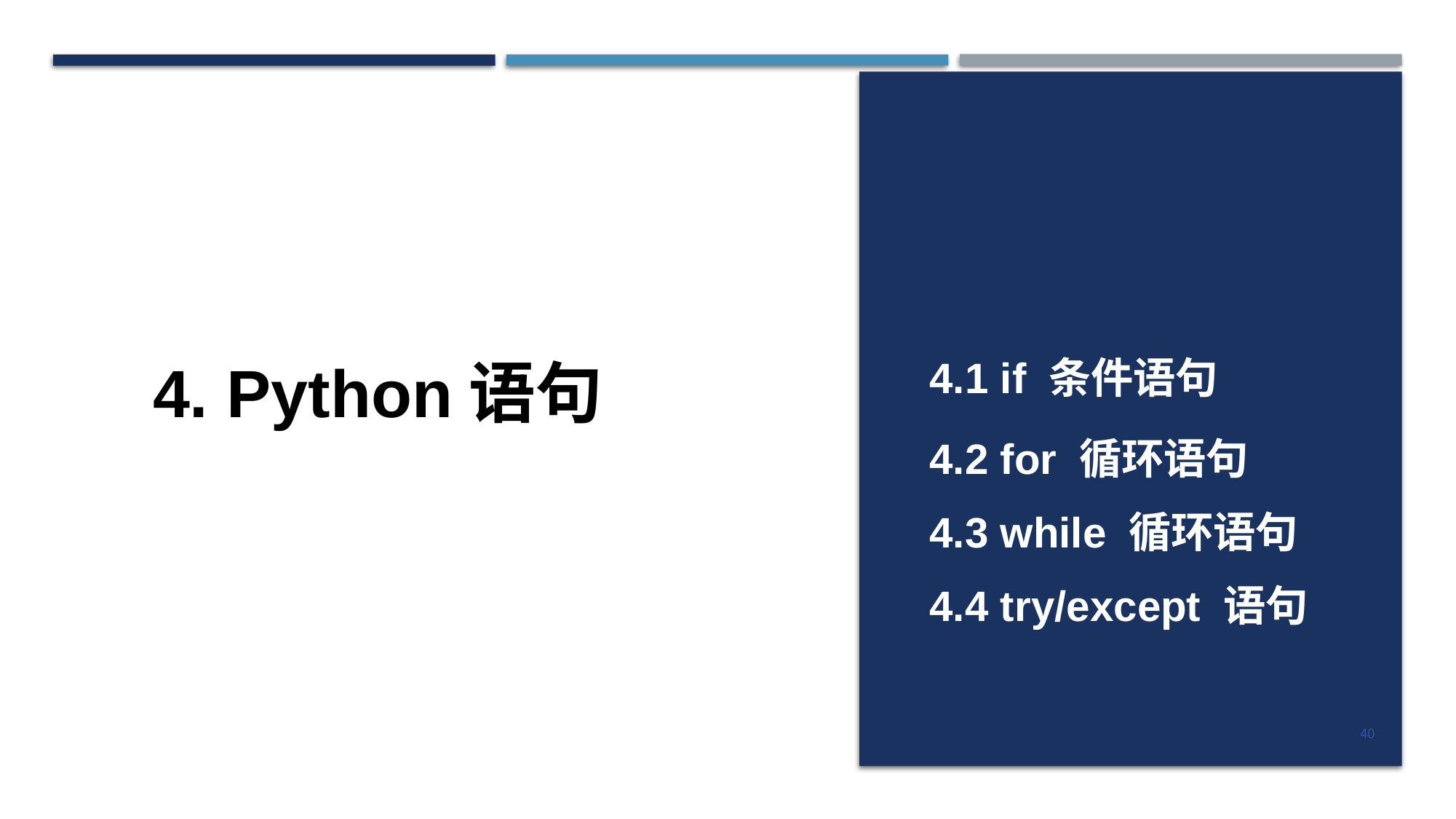

4. Python语句
4.1 if 条件语句
4.2 for 循环语句
4.3 while 循环语句
4.4 try/except 语句
40